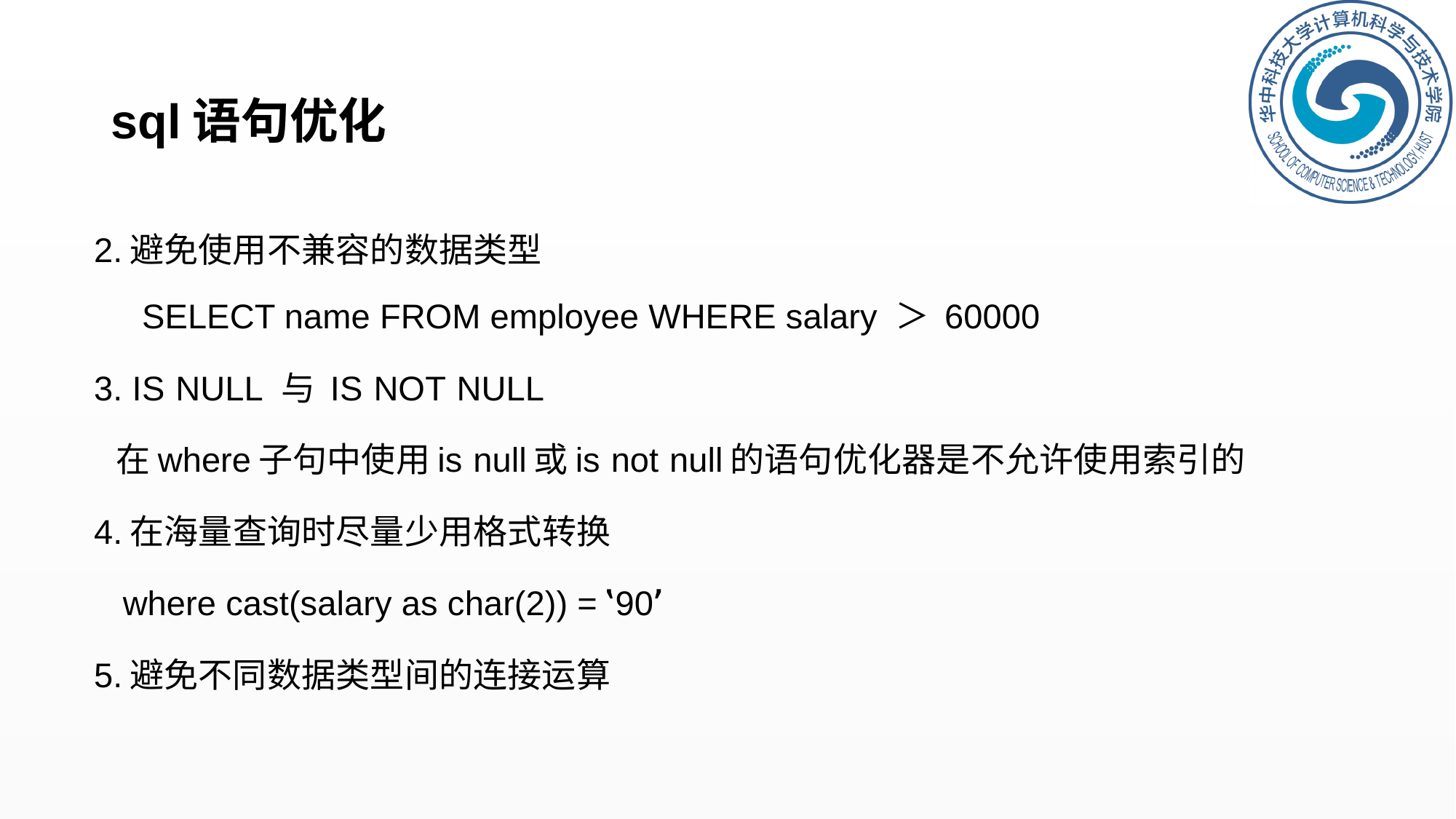

# sql语句优化
2.避免使用不兼容的数据类型
 SELECT name FROM employee WHERE salary ＞ 60000
3. IS NULL 与 IS NOT NULL
  在where子句中使用is null或is not null的语句优化器是不允许使用索引的
4.在海量查询时尽量少用格式转换
   where cast(salary as char(2)) = ‘90’
5.避免不同数据类型间的连接运算